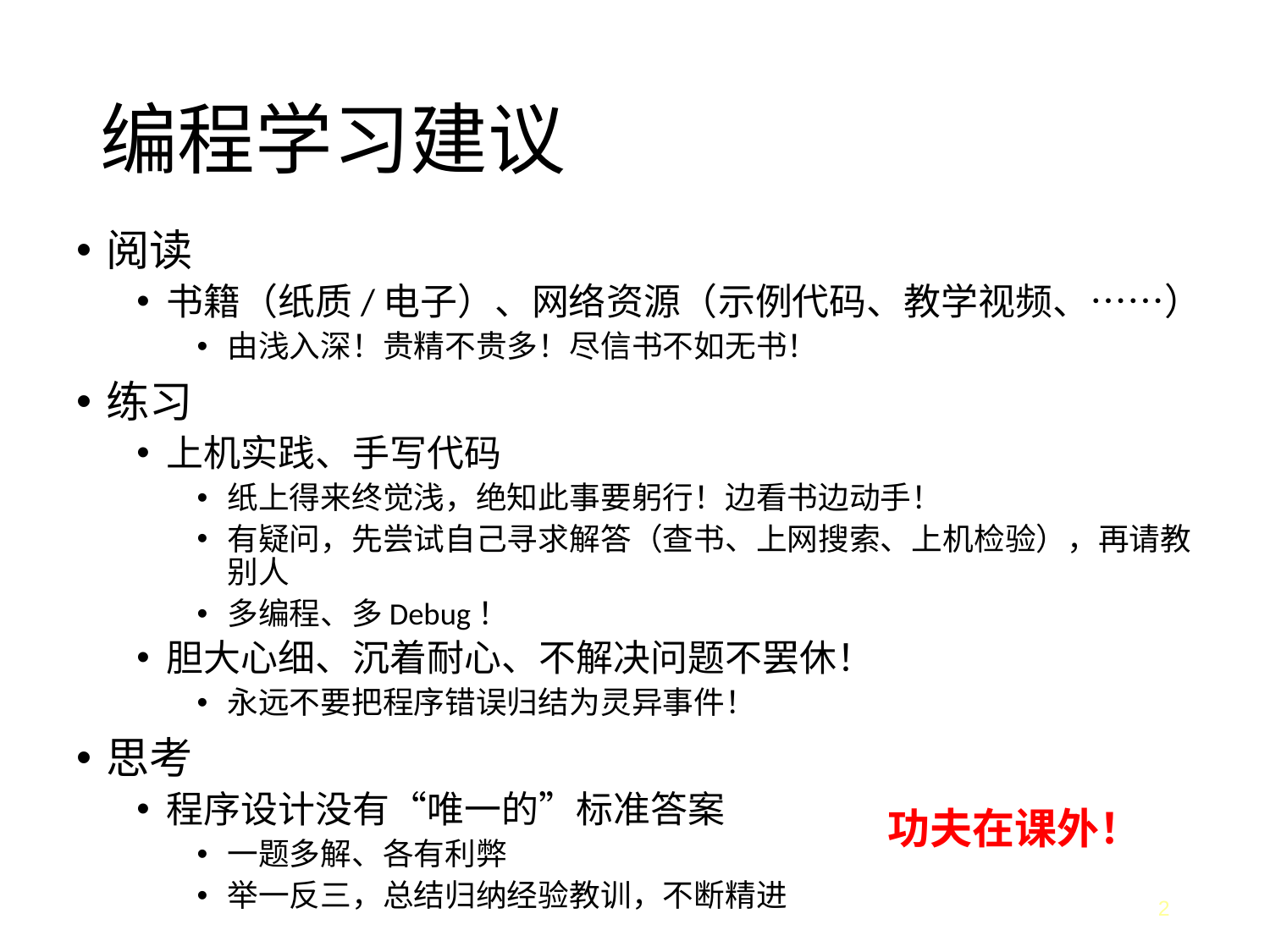

# 编程学习建议
阅读
书籍（纸质/电子）、网络资源（示例代码、教学视频、……）
由浅入深！贵精不贵多！尽信书不如无书！
练习
上机实践、手写代码
纸上得来终觉浅，绝知此事要躬行！边看书边动手！
有疑问，先尝试自己寻求解答（查书、上网搜索、上机检验），再请教别人
多编程、多Debug！
胆大心细、沉着耐心、不解决问题不罢休！
永远不要把程序错误归结为灵异事件！
思考
程序设计没有“唯一的”标准答案
一题多解、各有利弊
举一反三，总结归纳经验教训，不断精进
功夫在课外！
2